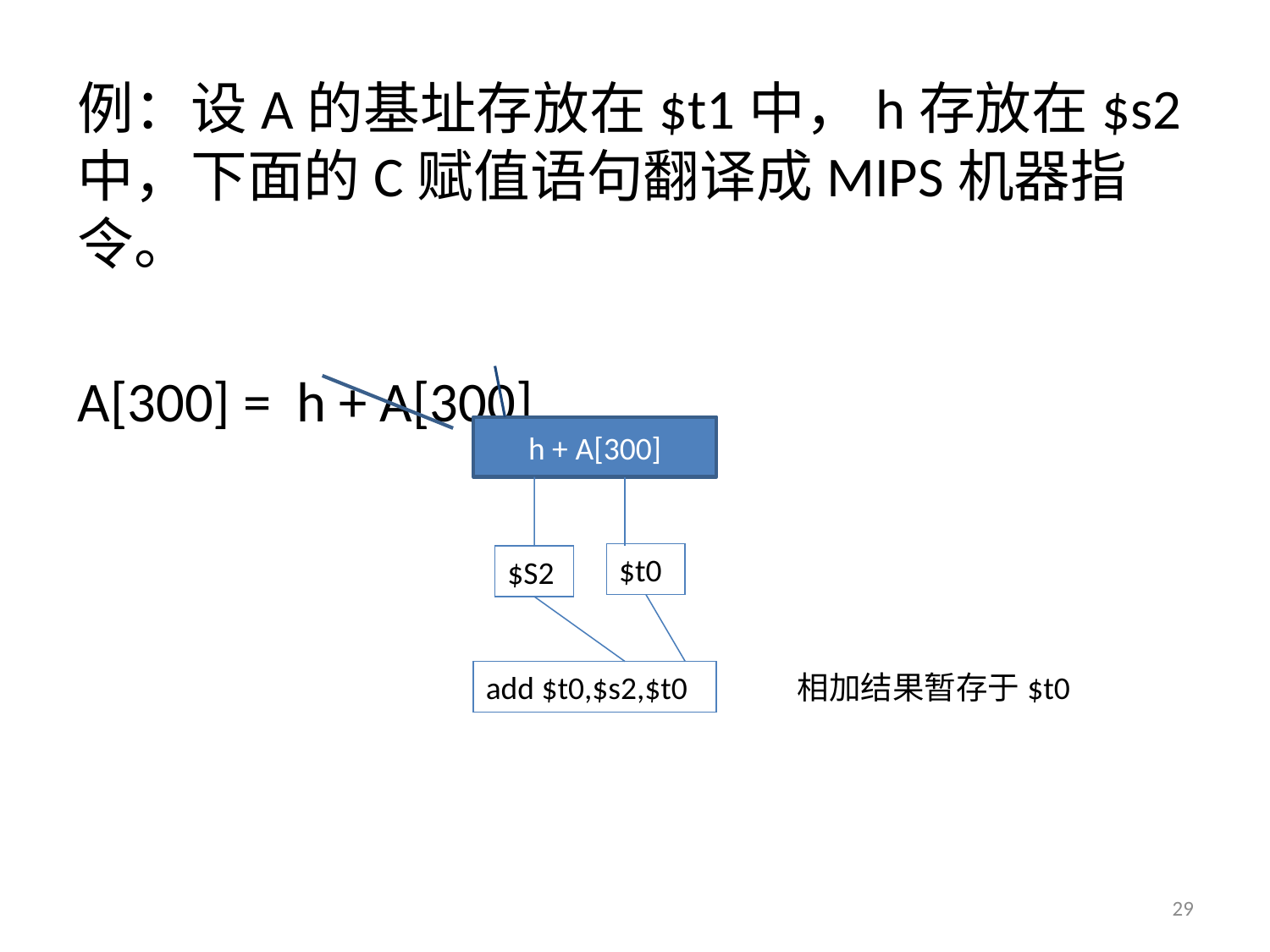

例：设A的基址存放在$t1中，h存放在$s2中，下面的C赋值语句翻译成MIPS机器指令。

A[300] =  h + A[300]
h + A[300]
$t0
$S2
add $t0,$s2,$t0
相加结果暂存于$t0
29